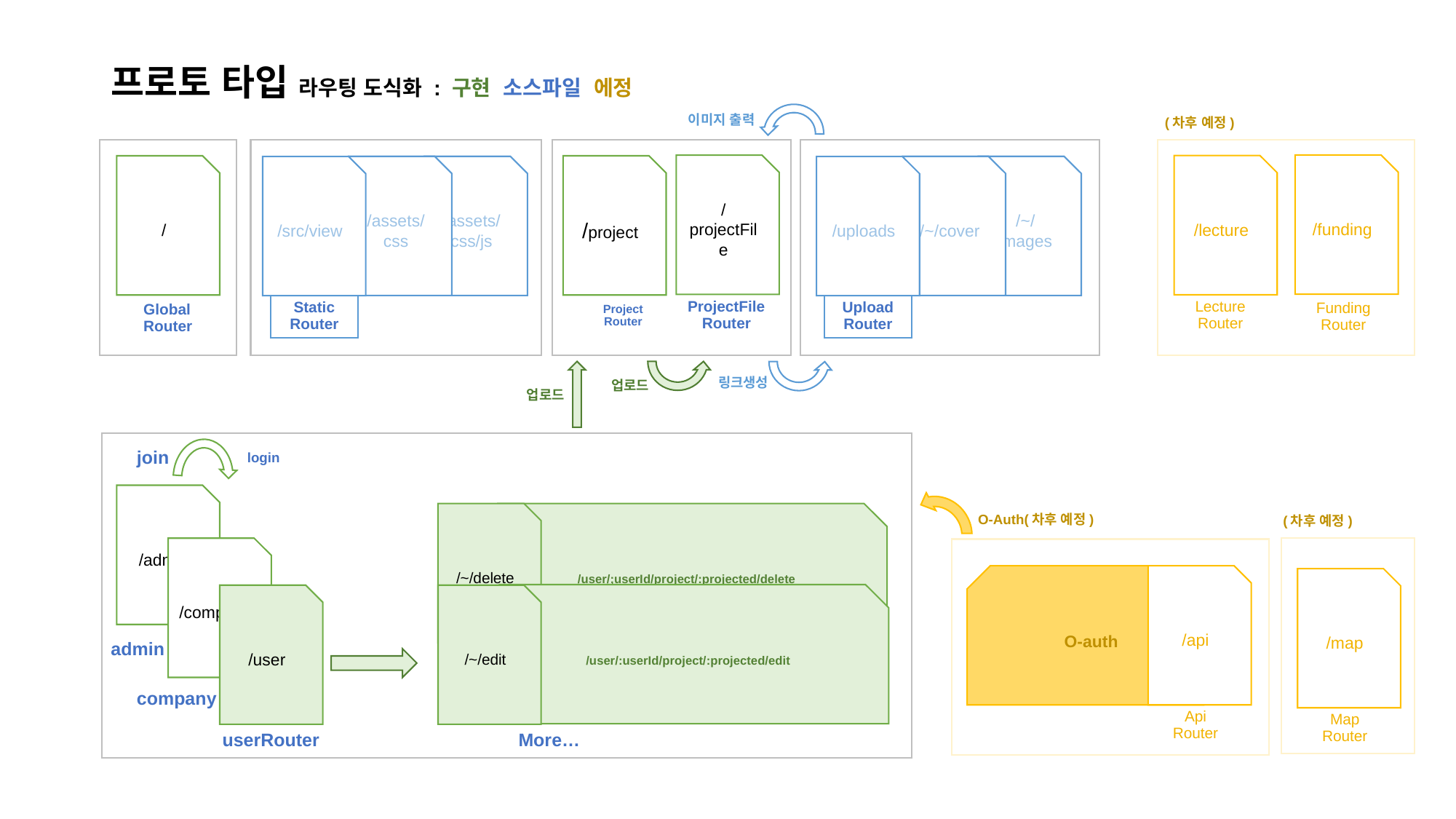

# 프로토 타입 라우팅 도식화 : 구현  소스파일  에정

이미지 출력
(차후 예정)

/funding
/projectFile
/lecture
/
/project
/assets/css
/assets/css/js
/~/cover
/~/images
/src/view
/uploads
Global
Router
Lecture
Router
Static
Router
Upload
Router
Funding
Router
Project
Router
ProjectFile
Router

링크생성
업로드
업로드

join
login
/admin

/~/delete
/user/;userId/project/:projected/delete
O-Auth(차후 예정)
(차후 예정)
/company

O-auth
/api
/map
/user/:userId/project/:projected/edit
/user
/~/edit

admin
company
Api
Router
Map
Router
userRouter
More…